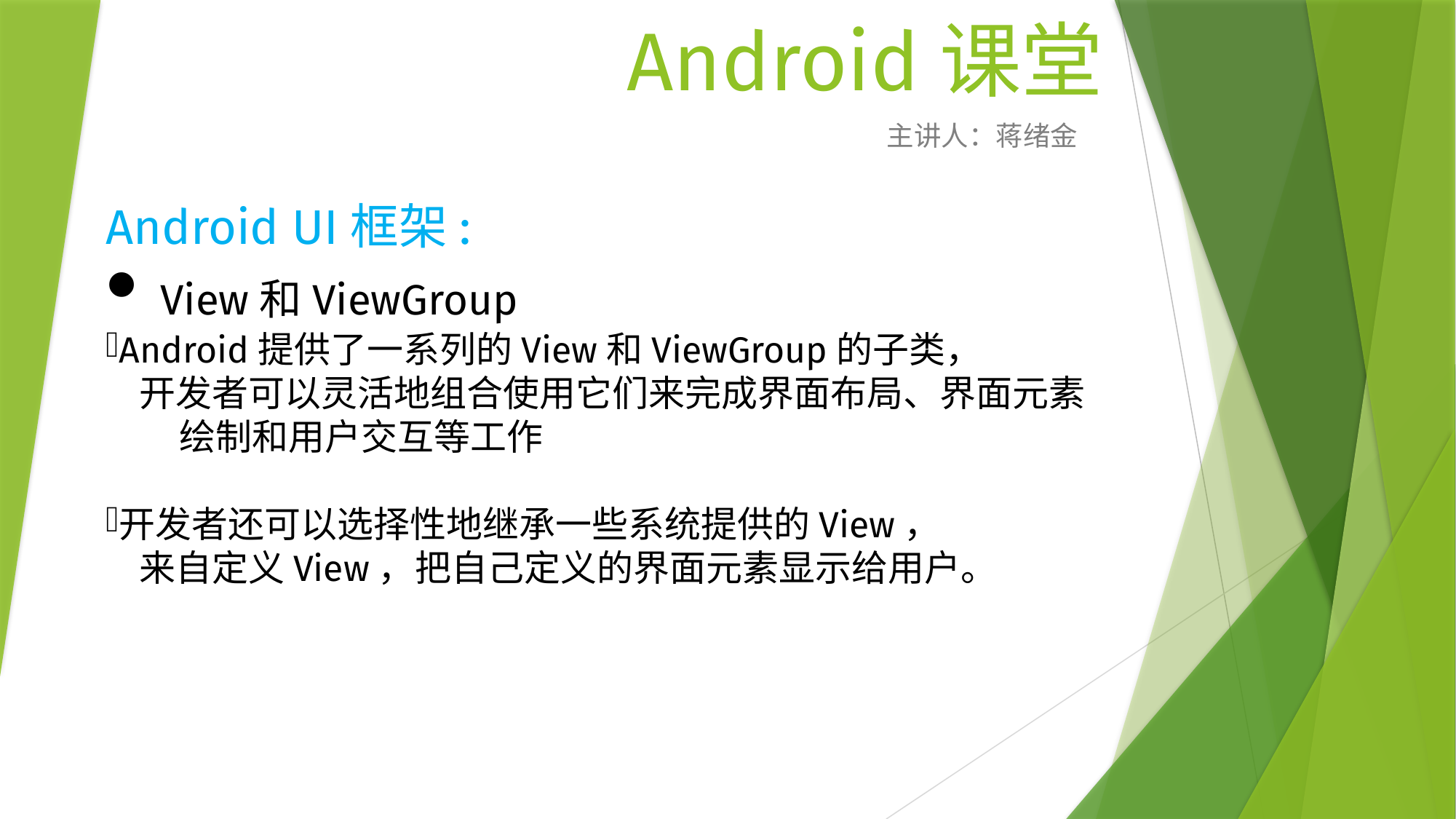

# Android课堂
主讲人：蒋绪金
Android UI框架:
View和ViewGroup
Android提供了一系列的View和ViewGroup的子类，
   开发者可以灵活地组合使用它们来完成界面布局、界面元素          绘制和用户交互等工作

开发者还可以选择性地继承一些系统提供的View，
   来自定义View，把自己定义的界面元素显示给用户。